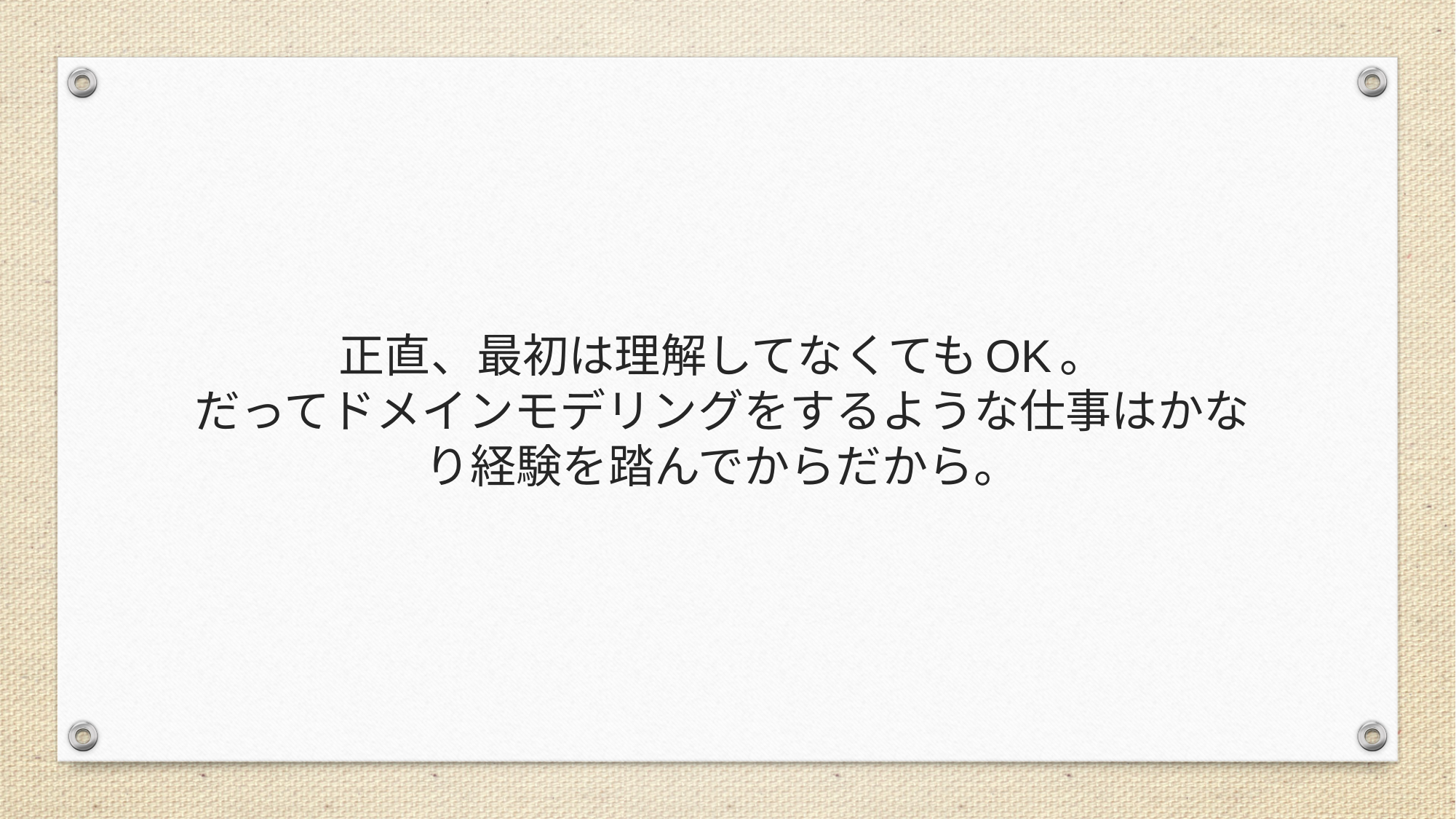

正直、最初は理解してなくてもOK。
だってドメインモデリングをするような仕事はかなり経験を踏んでからだから。